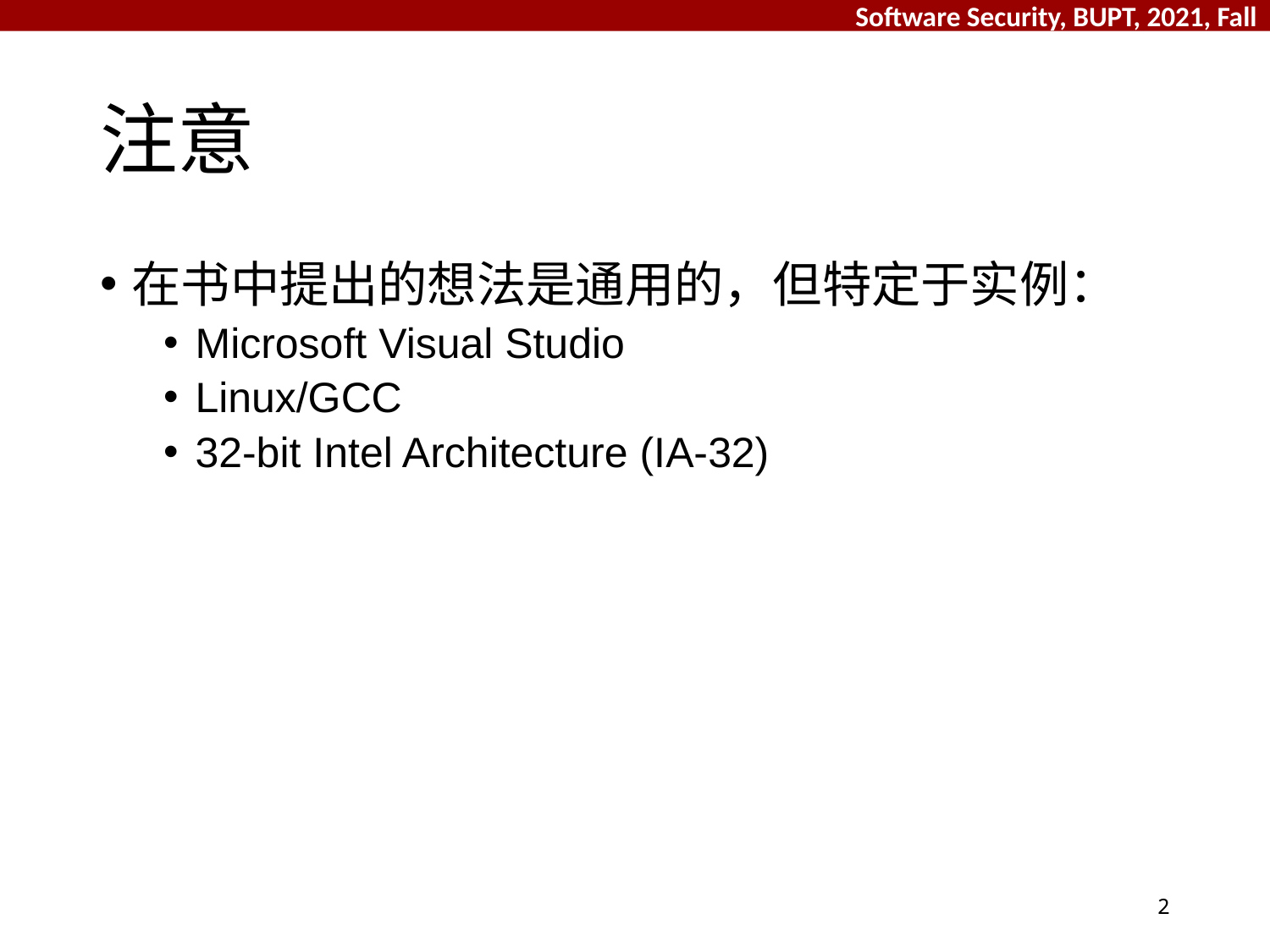

# 注意
在书中提出的想法是通用的，但特定于实例：
Microsoft Visual Studio
Linux/GCC
32-bit Intel Architecture (IA-32)
2